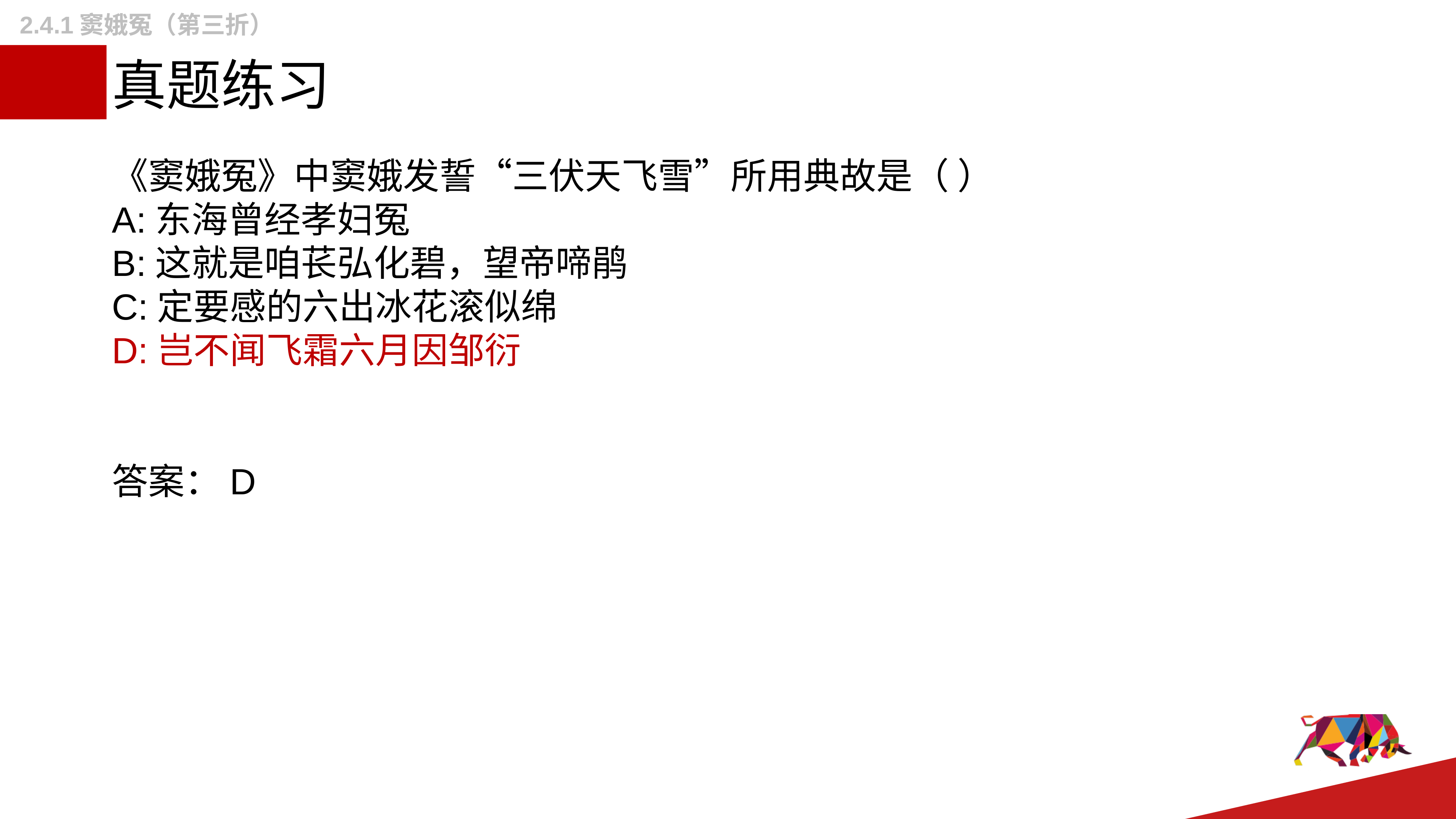

2.4.1窦娥冤（第三折）
# 真题练习
《窦娥冤》中窦娥发誓“三伏天飞雪”所用典故是（ ）
A:东海曾经孝妇冤
B:这就是咱苌弘化碧，望帝啼鹃
C:定要感的六出冰花滚似绵
D:岂不闻飞霜六月因邹衍

答案：D